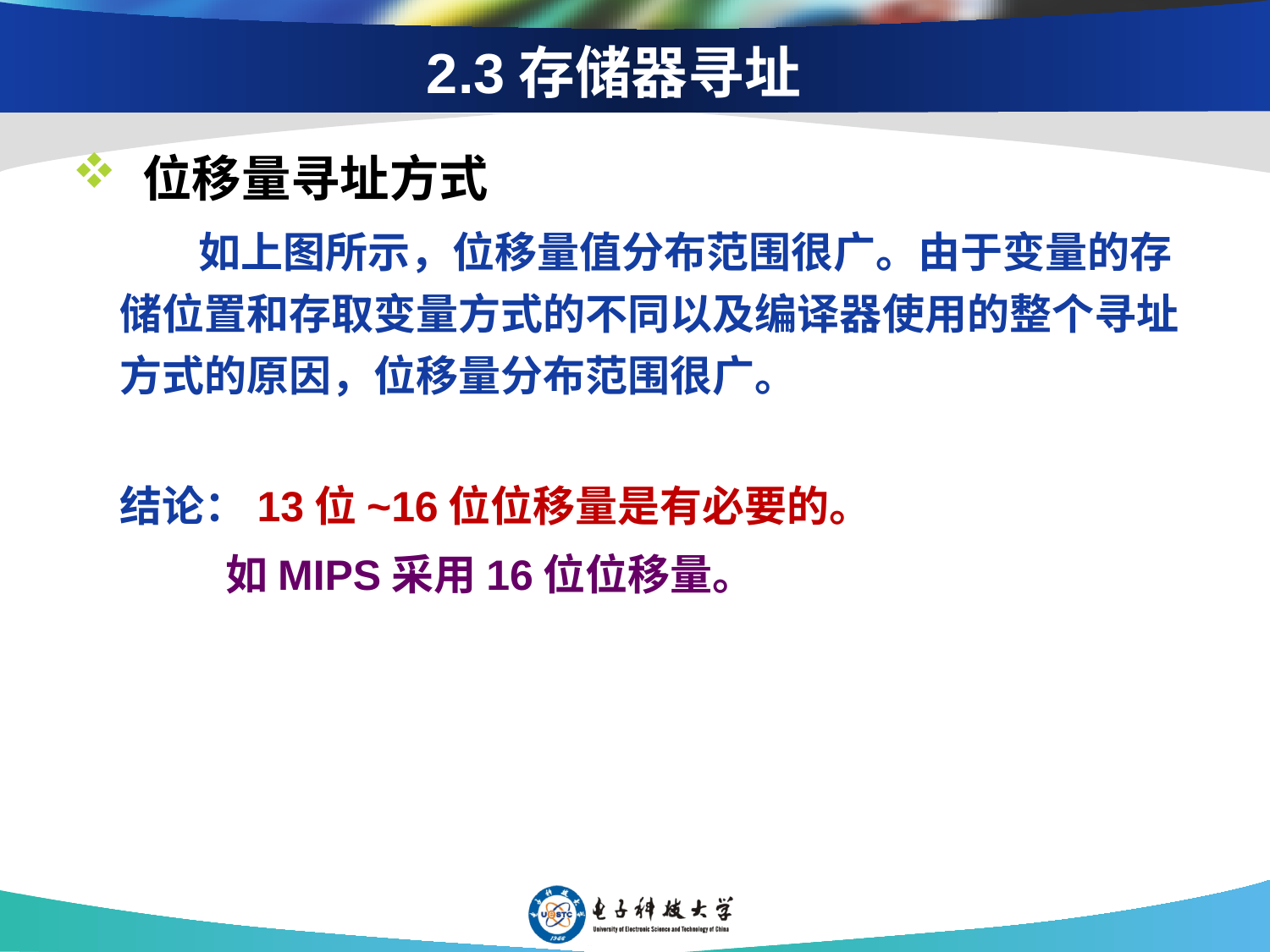

# 2.3存储器寻址
 位移量寻址方式
       如上图所示，位移量值分布范围很广。由于变量的存储位置和存取变量方式的不同以及编译器使用的整个寻址方式的原因，位移量分布范围很广。
结论：13位~16位位移量是有必要的。
               如MIPS采用16位位移量。

40